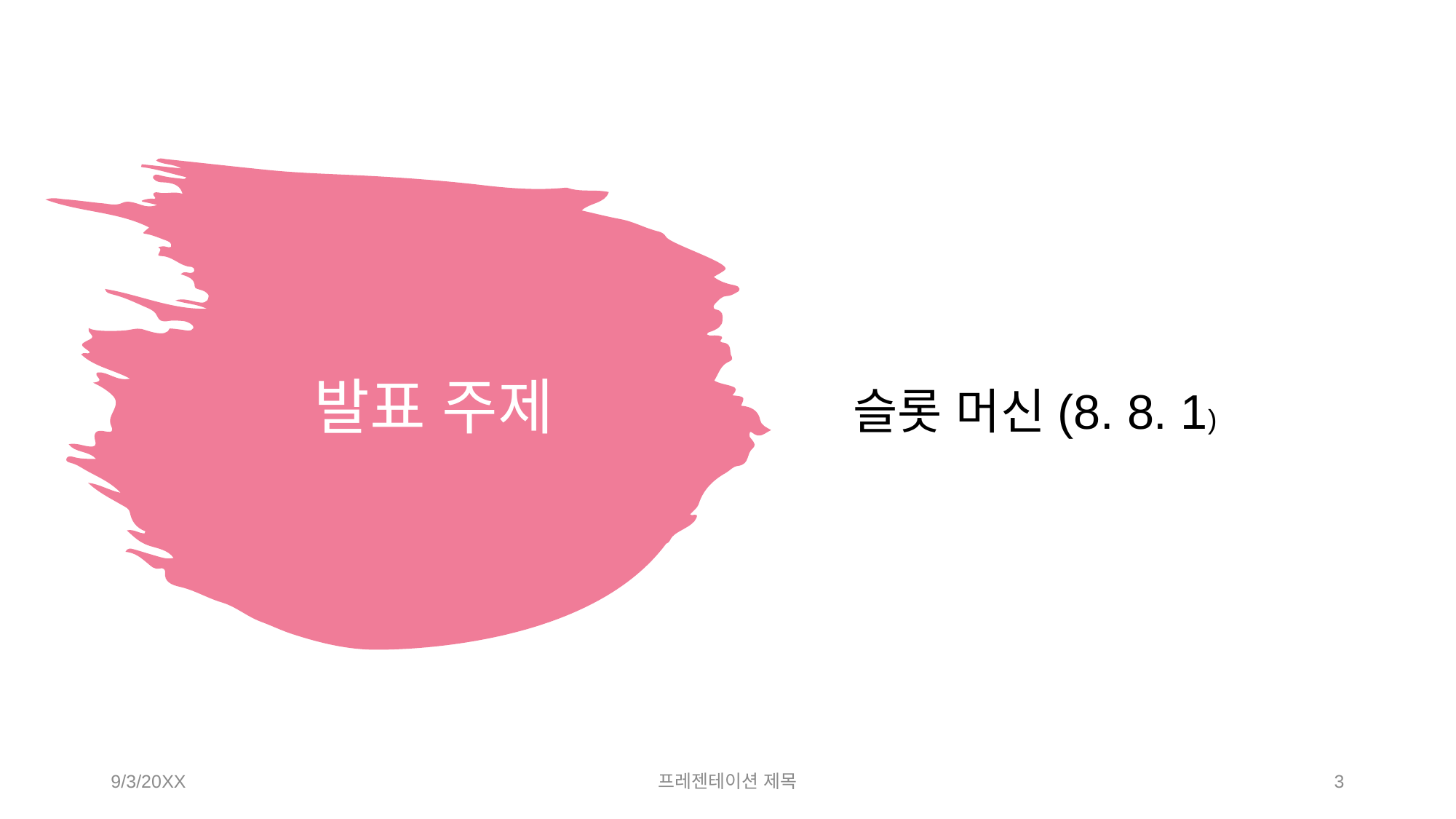

슬롯 머신(8. 8. 1)
# 발표 주제
9/3/20XX
프레젠테이션 제목
3